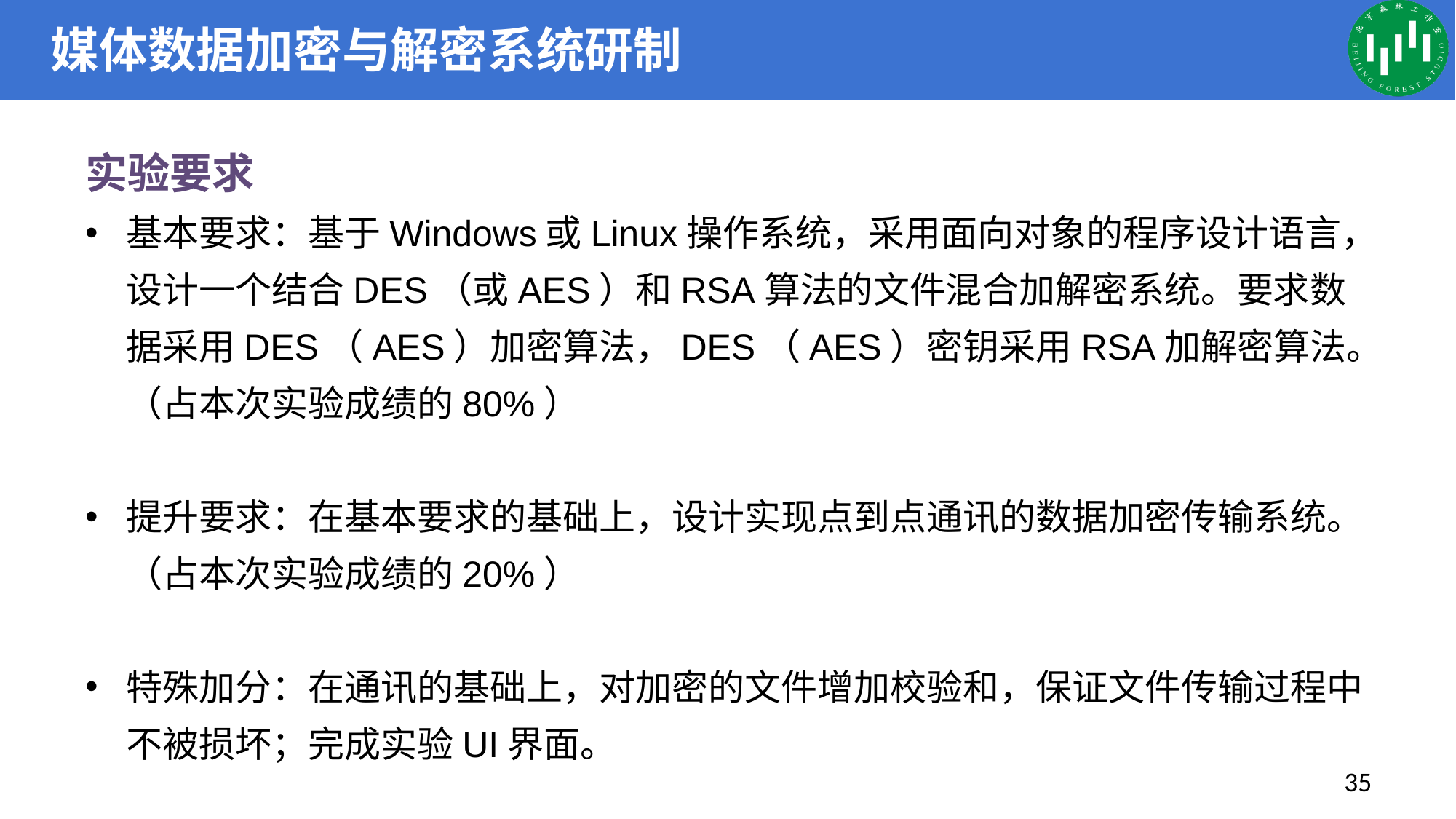

# 媒体数据加密与解密系统研制
实验要求
基本要求：基于Windows或Linux操作系统，采用面向对象的程序设计语言，设计一个结合DES（或AES）和RSA算法的文件混合加解密系统。要求数据采用DES（AES）加密算法，DES（AES）密钥采用RSA加解密算法。（占本次实验成绩的80%）

提升要求：在基本要求的基础上，设计实现点到点通讯的数据加密传输系统。（占本次实验成绩的20%）

特殊加分：在通讯的基础上，对加密的文件增加校验和，保证文件传输过程中不被损坏；完成实验UI界面。
35